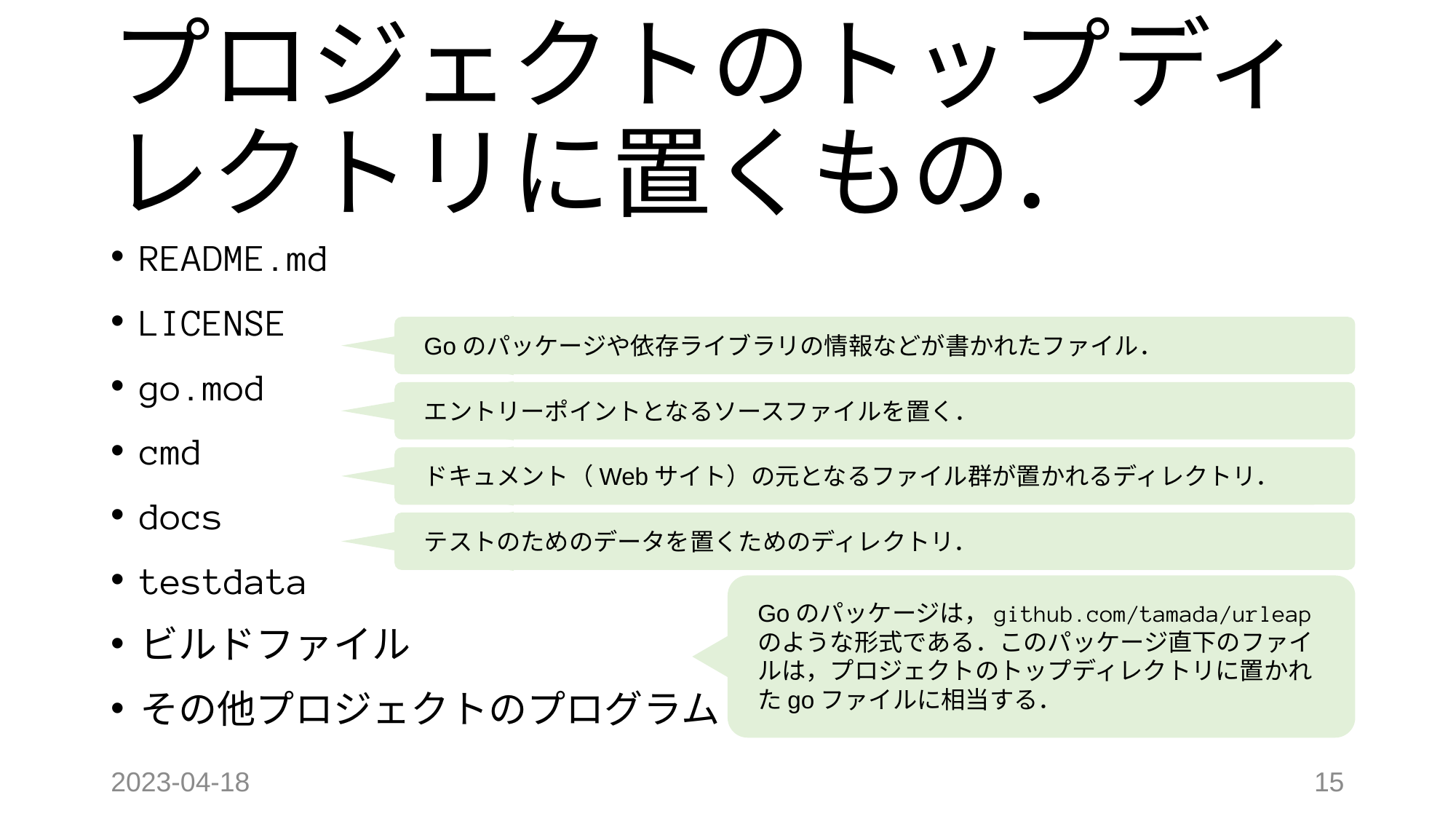

# プロジェクトのトップディレクトリに置くもの．
README.md
LICENSE
go.mod
cmd
docs
testdata
ビルドファイル
その他プロジェクトのプログラム

Goのパッケージや依存ライブラリの情報などが書かれたファイル．

エントリーポイントとなるソースファイルを置く．

ドキュメント（Webサイト）の元となるファイル群が置かれるディレクトリ．

テストのためのデータを置くためのディレクトリ．

Goのパッケージは，github.com/tamada/urleap のような形式である．このパッケージ直下のファイルは，プロジェクトのトップディレクトリに置かれたgoファイルに相当する．

2023-04-18
15